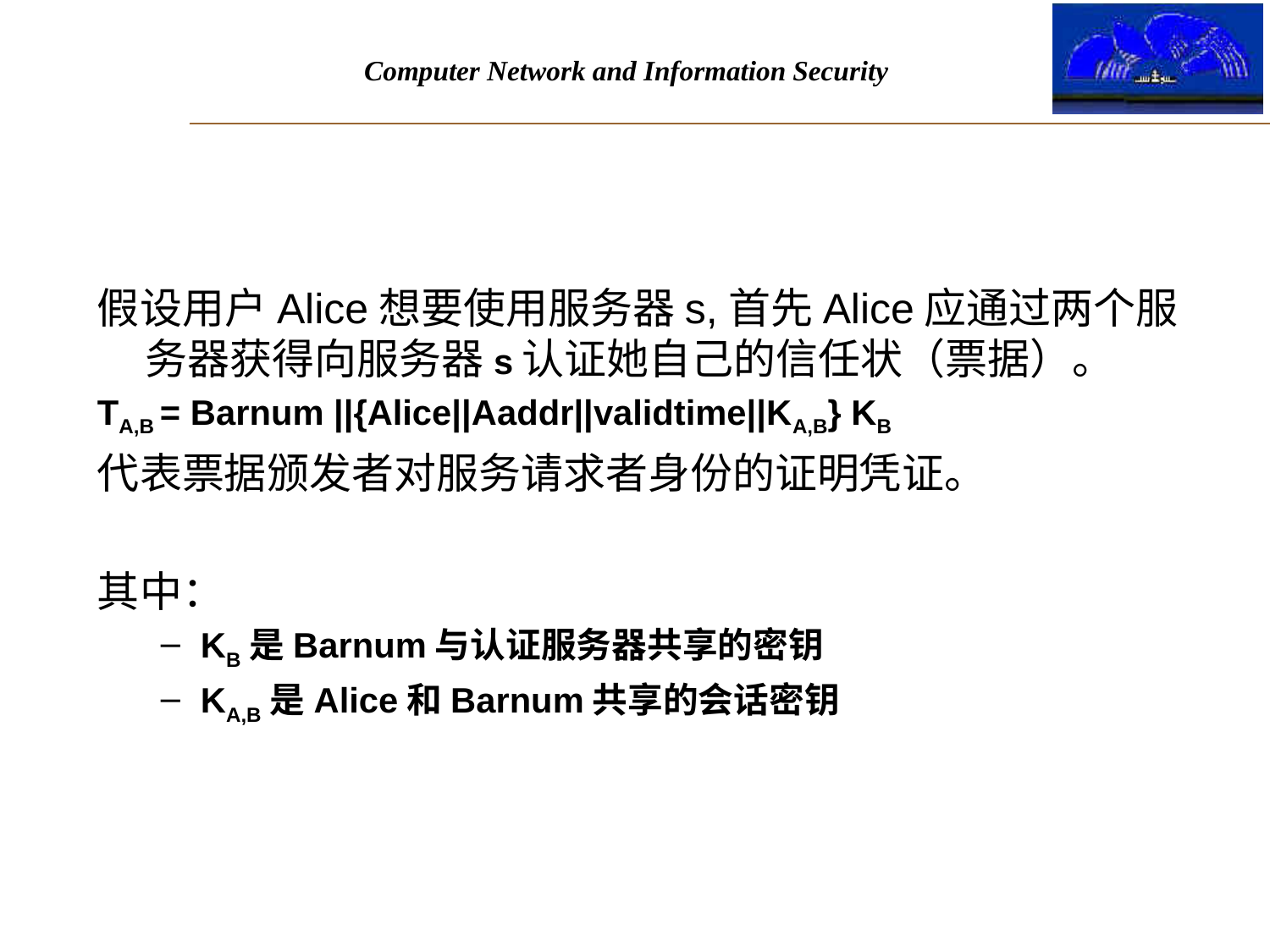

#
假设用户Alice想要使用服务器s,首先Alice应通过两个服务器获得向服务器s认证她自己的信任状（票据）。
TA,B = Barnum ||{Alice||Aaddr||validtime||KA,B} KB
代表票据颁发者对服务请求者身份的证明凭证。

其中：
KB是Barnum与认证服务器共享的密钥
KA,B是Alice和Barnum共享的会话密钥